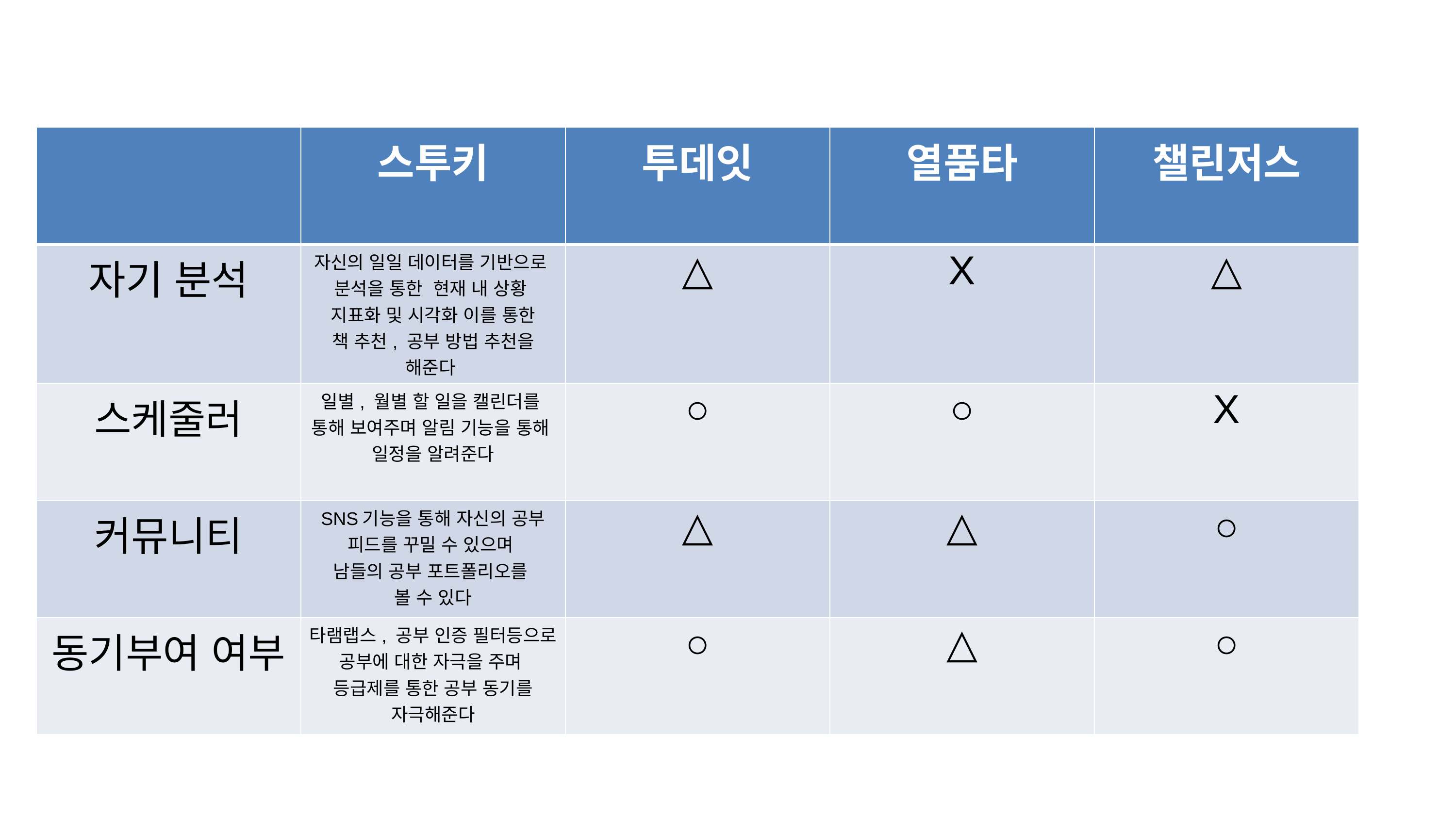

#
|  | 스투키 | 투데잇 | 열품타 | 챌린저스 |
| --- | --- | --- | --- | --- |
| 자기 분석 | 자신의 일일 데이터를 기반으로 분석을 통한 현재 내 상황 지표화 및 시각화 이를 통한 책 추천, 공부 방법 추천을 해준다 | △ | X | △ |
| 스케줄러 | 일별, 월별 할 일을 캘린더를 통해 보여주며 알림 기능을 통해 일정을 알려준다 | ○ | ○ | X |
| 커뮤니티 | SNS기능을 통해 자신의 공부 피드를 꾸밀 수 있으며 남들의 공부 포트폴리오를 볼 수 있다 | △ | △ | ○ |
| 동기부여 여부 | 타램랩스, 공부 인증 필터등으로 공부에 대한 자극을 주며 등급제를 통한 공부 동기를 자극해준다 | ○ | △ | ○ |